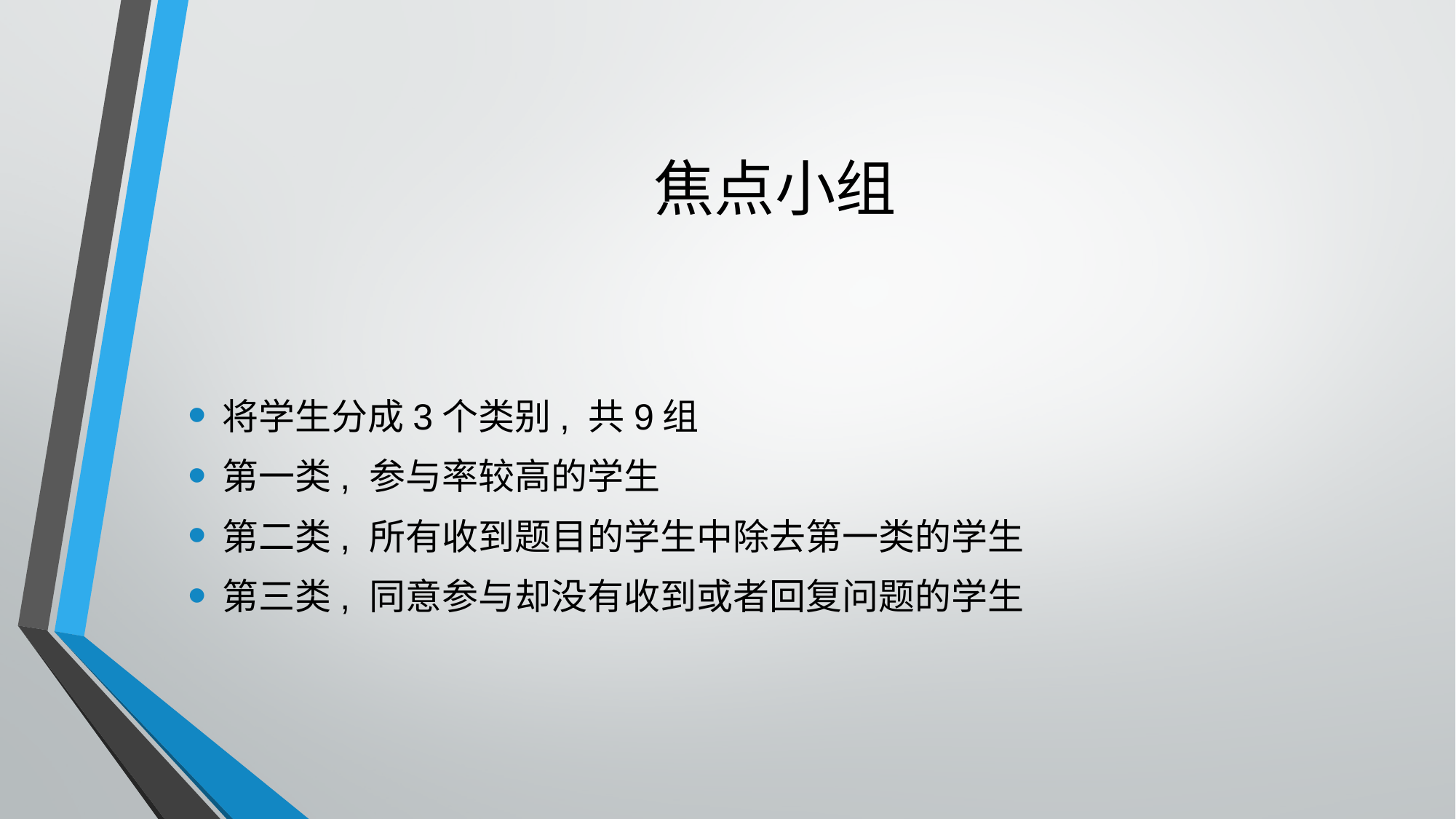

# 焦点小组
将学生分成3个类别, 共9组
第一类, 参与率较高的学生
第二类, 所有收到题目的学生中除去第一类的学生
第三类, 同意参与却没有收到或者回复问题的学生